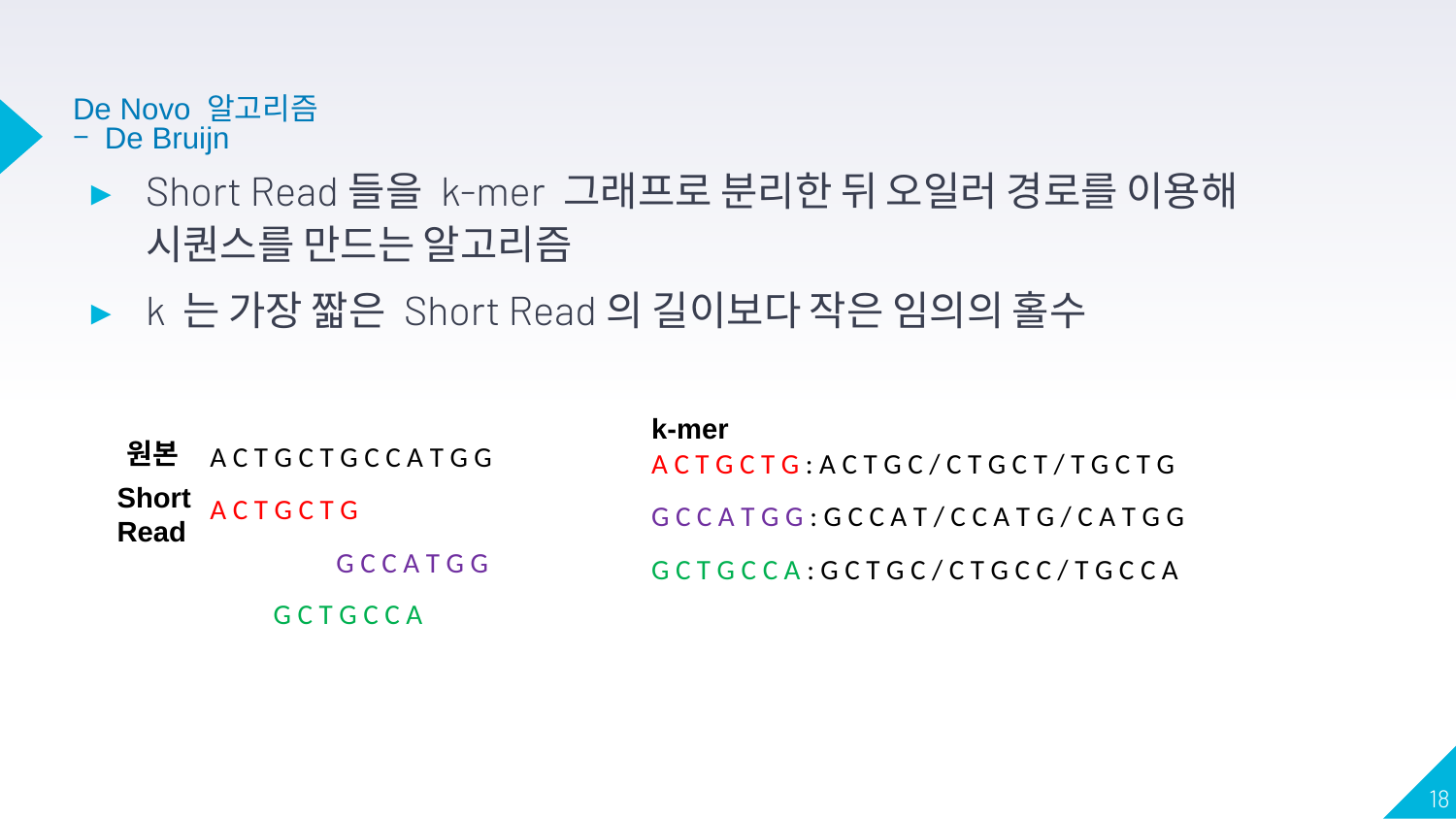

# De Novo 알고리즘 – De Bruijn
Short Read들을 k-mer 그래프로 분리한 뒤 오일러 경로를 이용해 시퀀스를 만드는 알고리즘
k 는 가장 짧은 Short Read의 길이보다 작은 임의의 홀수
k-mer
원본
A C T G C T G C C A T G G
A C T G C T G
                    G C C A T G G
          G C T G C C A
A C T G C T G : A C T G C / C T G C T / T G C T G
G C C A T G G : G C C A T / C C A T G / C A T G G
G C T G C C A : G C T G C / C T G C C / T G C C A
Short Read
18